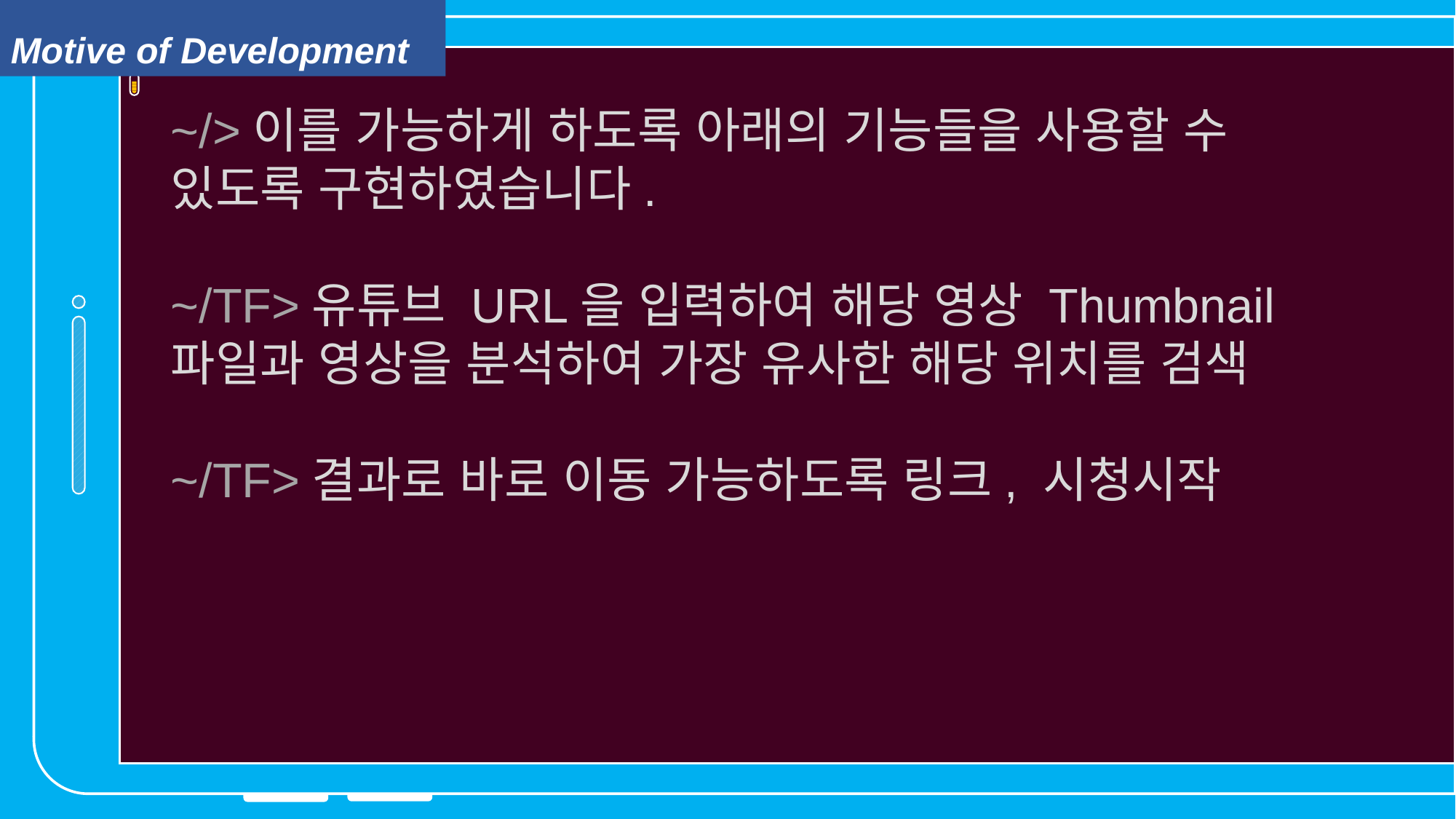

Motive of Development

~/>이를 가능하게 하도록 아래의 기능들을 사용할 수 있도록 구현하였습니다.

~/TF>유튜브 URL을 입력하여 해당 영상 Thumbnail 파일과 영상을 분석하여 가장 유사한 해당 위치를 검색

~/TF>결과로 바로 이동 가능하도록 링크, 시청시작